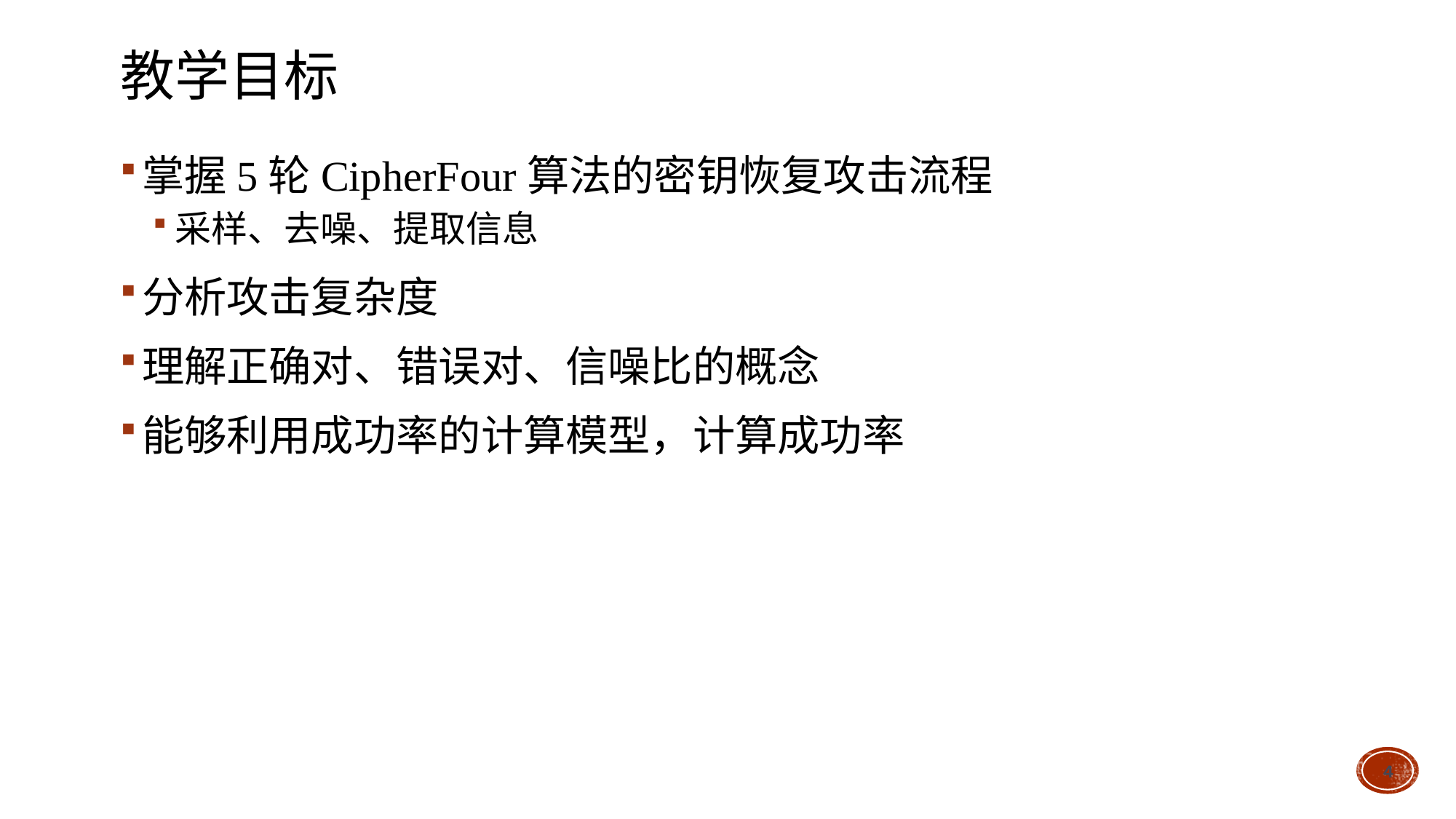

# 教学目标
掌握5轮CipherFour算法的密钥恢复攻击流程
采样、去噪、提取信息
分析攻击复杂度
理解正确对、错误对、信噪比的概念
能够利用成功率的计算模型，计算成功率
4